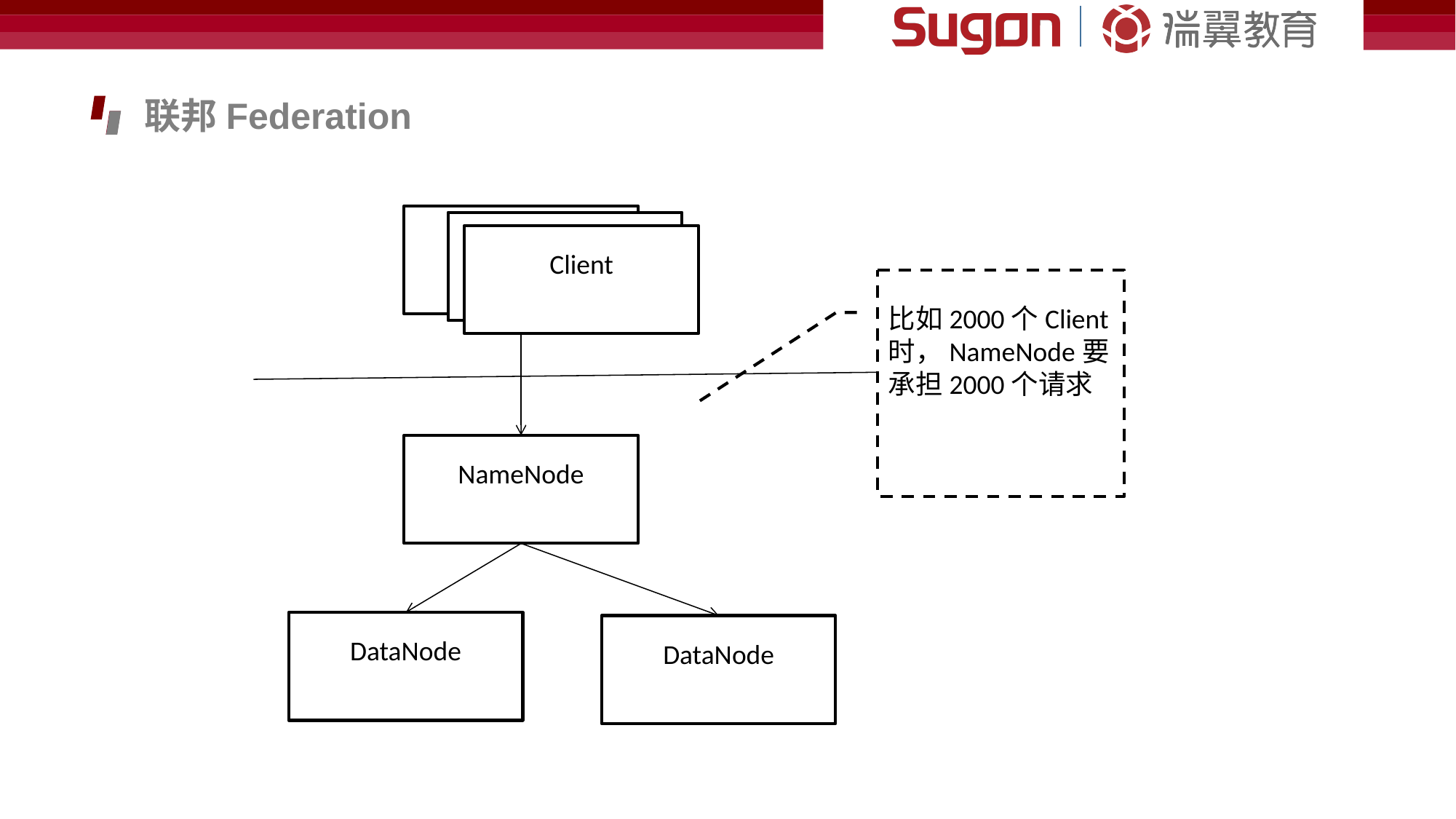

联邦Federation

Client

Client

Client

NameNode

DataNode

DataNode

比如2000个Client时，NameNode要承担2000个请求